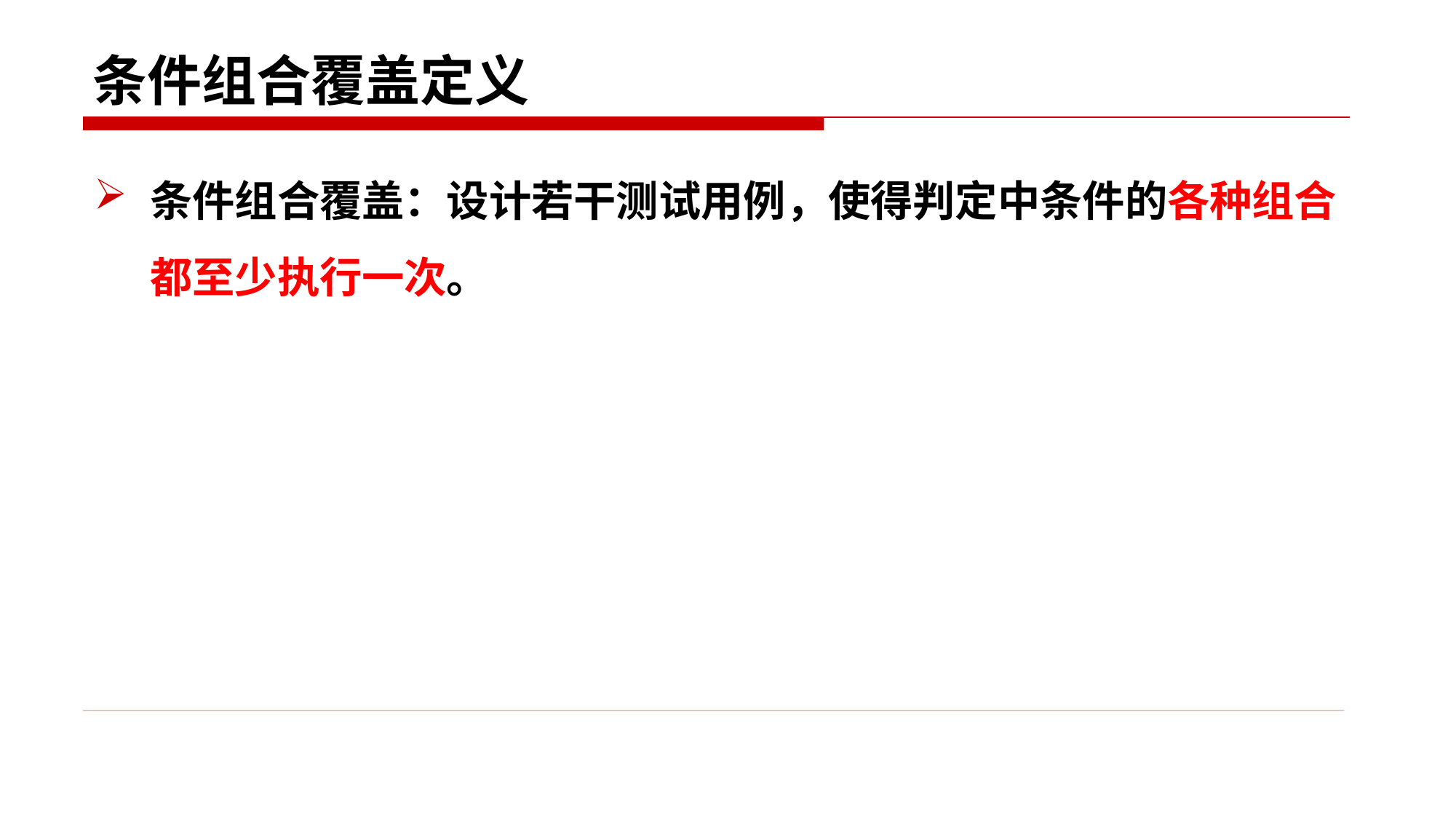

# 条件组合覆盖定义
条件组合覆盖：设计若干测试用例，使得判定中条件的各种组合都至少执行一次。